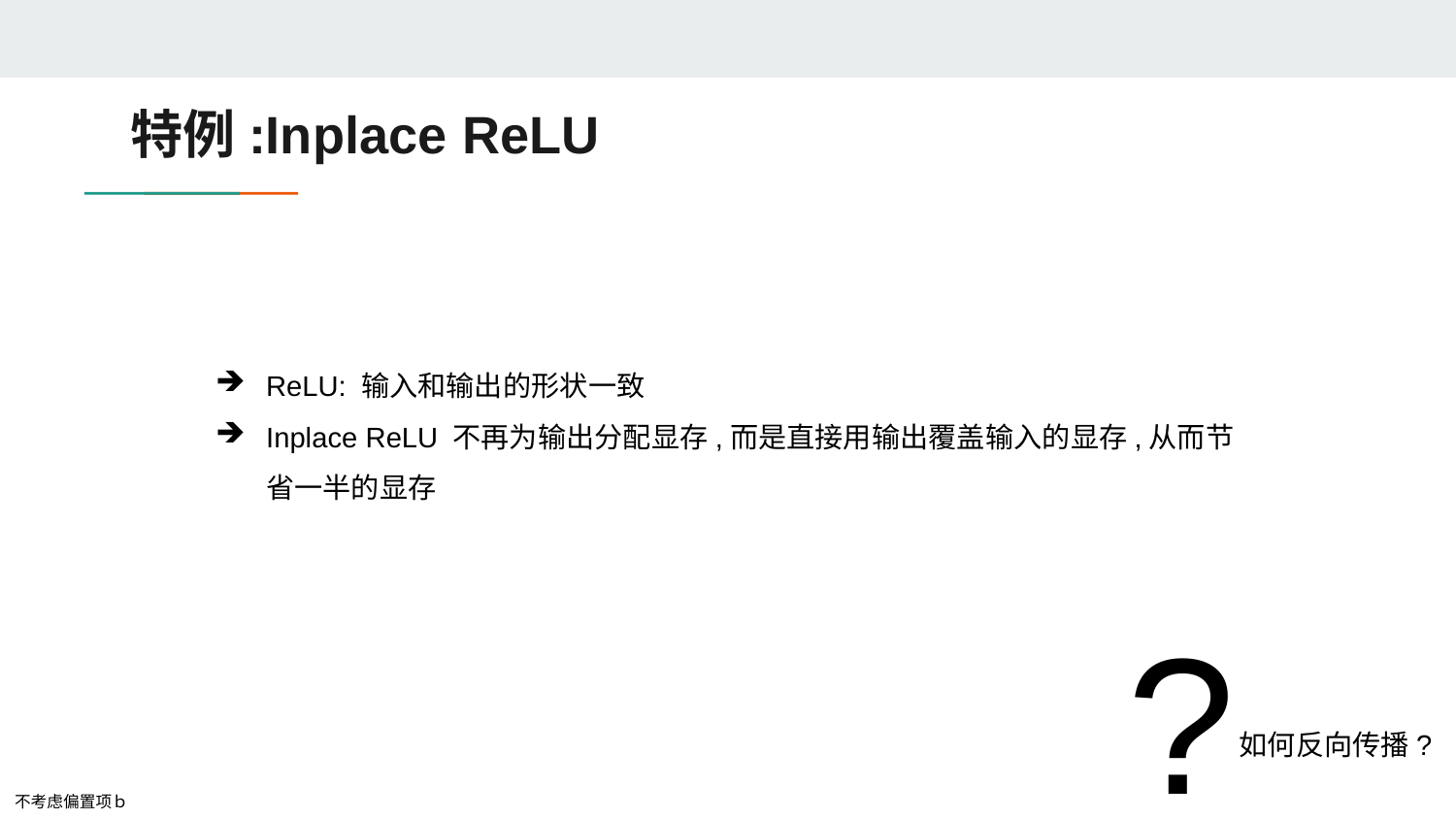

# 特例:Inplace ReLU
ReLU: 输入和输出的形状一致
Inplace ReLU 不再为输出分配显存,而是直接用输出覆盖输入的显存,从而节省一半的显存
?
如何反向传播?
不考虑偏置项ｂ